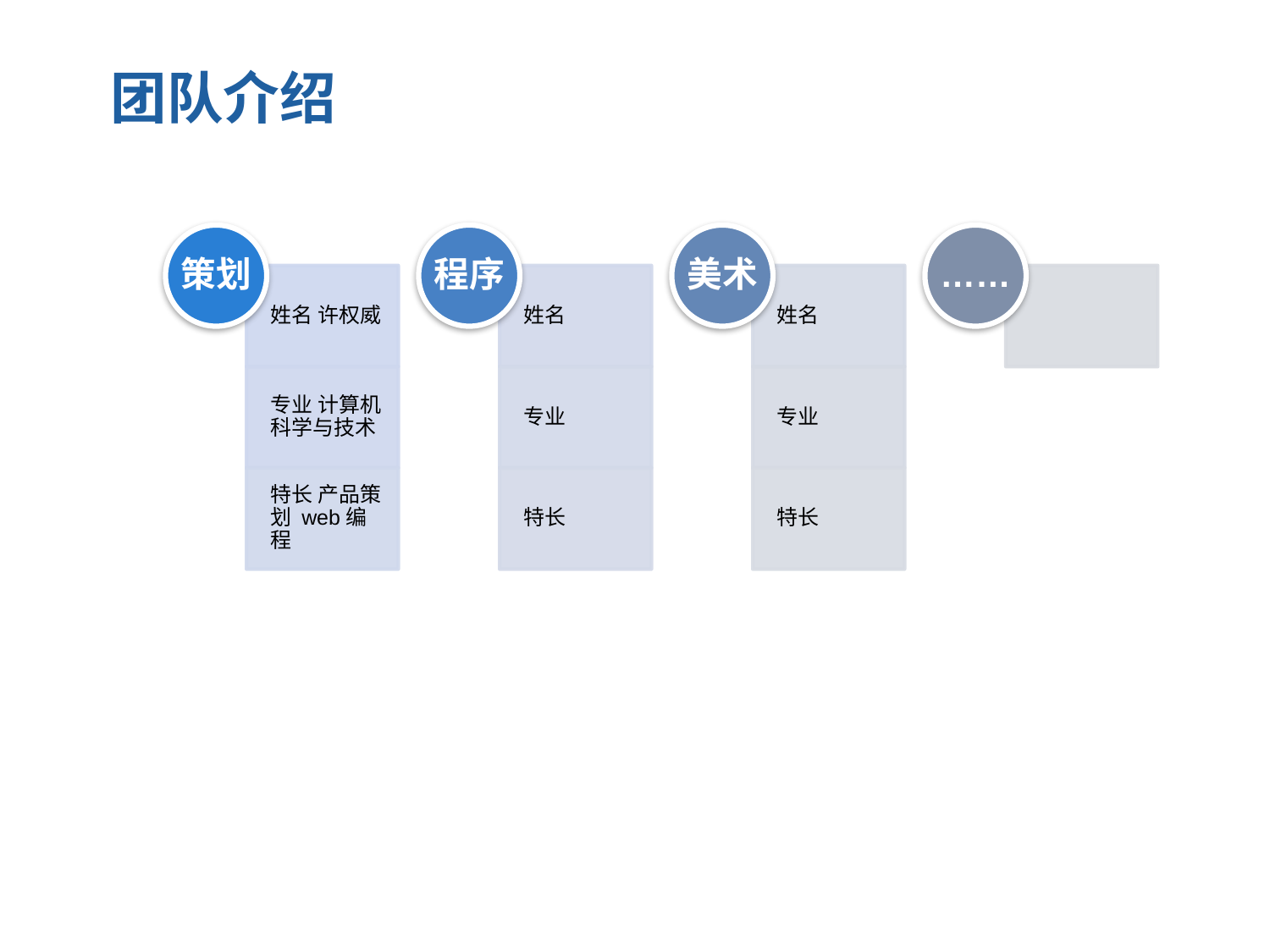

团队介绍
姓名 许权威
专业 计算机科学与技术
特长 产品策划 web编程
策划
姓名
专业
特长
程序
姓名
专业
特长
美术
……